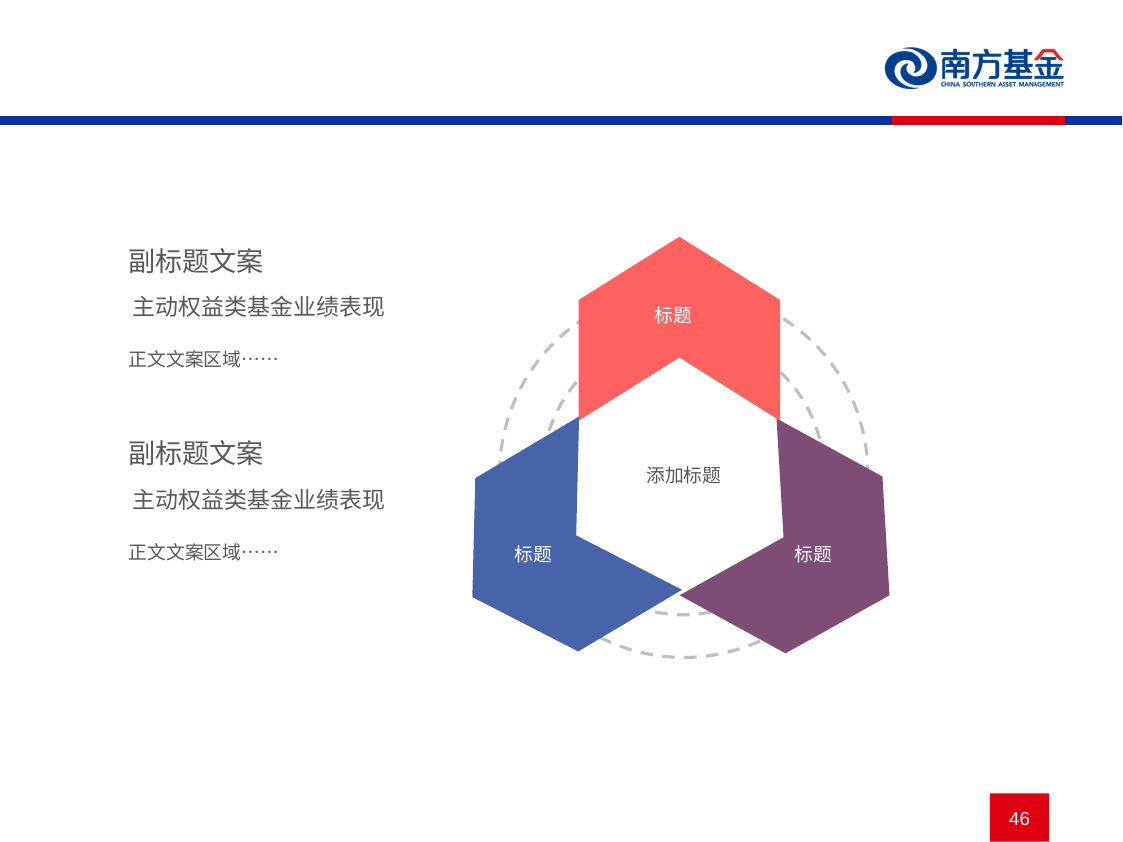

#

副标题文案
主动权益类基金业绩表现

标题

正文文案区域……

副标题文案

添加标题
主动权益类基金业绩表现
正文文案区域……

标题
标题
46